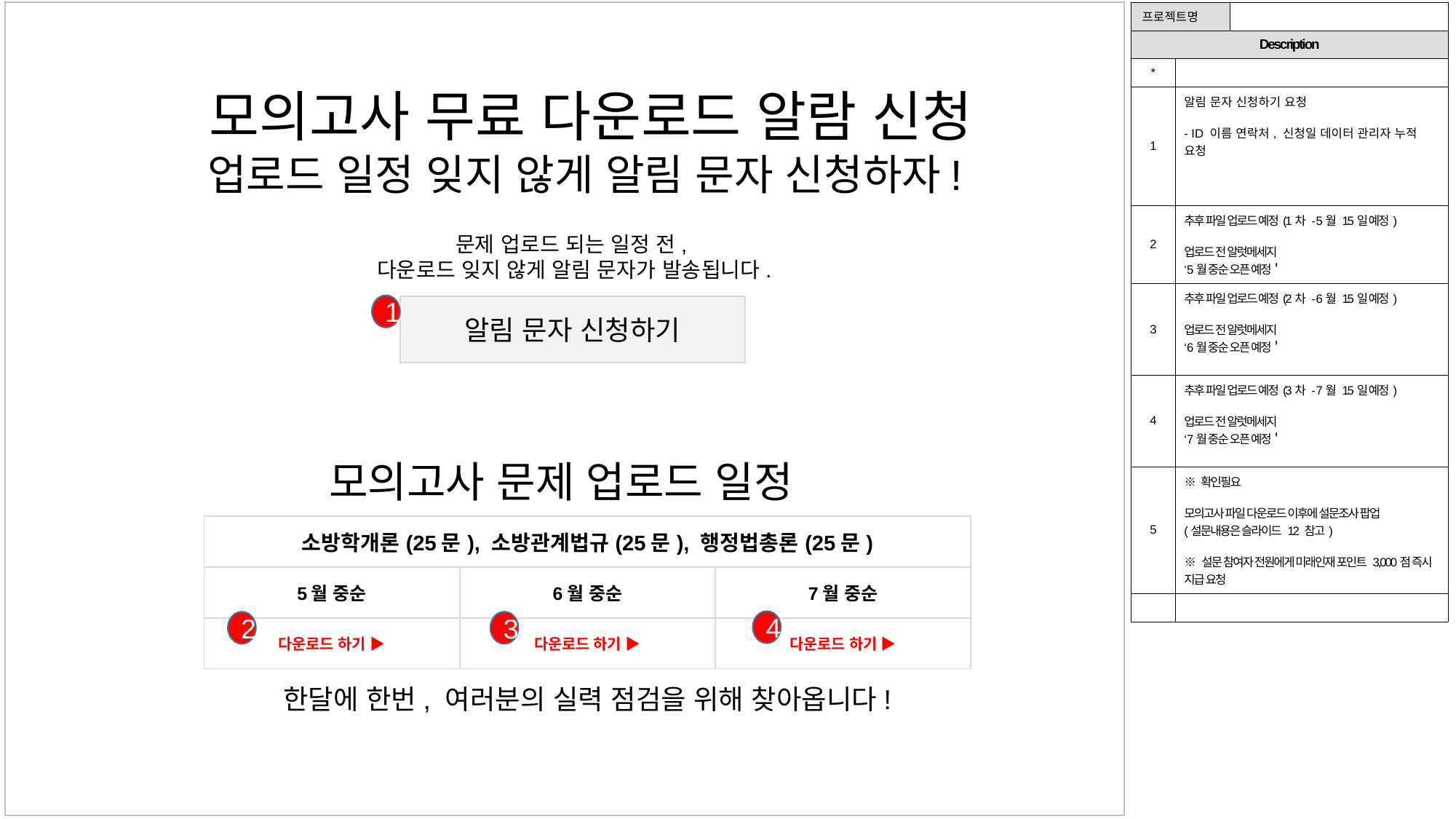

| 프로젝트명 |  |  |
| --- | --- | --- |
| Description |  |  |
| \* |  |  |
| 1 | 알림 문자 신청하기 요청 - ID 이름 연락처, 신청일 데이터 관리자 누적 요청 |  |
| 2 | 추후 파일 업로드 예정(1차 - 5월 15일 예정) 업로드 전 알럿메세지 ‘5월 중순 오픈 예정＇ |  |
| 3 | 추후 파일 업로드 예정(2차 - 6월 15일 예정) 업로드 전 알럿메세지 ‘6월 중순 오픈 예정＇ |  |
| 4 | 추후 파일 업로드 예정(3차 - 7월 15일 예정) 업로드 전 알럿메세지 ‘7월 중순 오픈 예정＇ |  |
| 5 | ※ 확인필요 모의고사 파일 다운로드 이후에 설문조사 팝업 (설문내용은 슬라이드 12 참고) ※ 설문 참여자 전원에게 미래인재 포인트 3,000점 즉시 지급 요청 |  |
|  |  |  |
모의고사 무료 다운로드 알람 신청
업로드 일정 잊지 않게 알림 문자 신청하자!
문제 업로드 되는 일정 전,
다운로드 잊지 않게 알림 문자가 발송됩니다.
1
알림 문자 신청하기
모의고사 문제 업로드 일정
| 소방학개론(25문), 소방관계법규(25문), 행정법총론(25문) |  |  |
| --- | --- | --- |
| 5월 중순 | 6월 중순 | 7월 중순 |
| 다운로드 하기 ▶ | 다운로드 하기 ▶ | 다운로드 하기 ▶ |
4
2
3
한달에 한번, 여러분의 실력 점검을 위해 찾아옵니다!